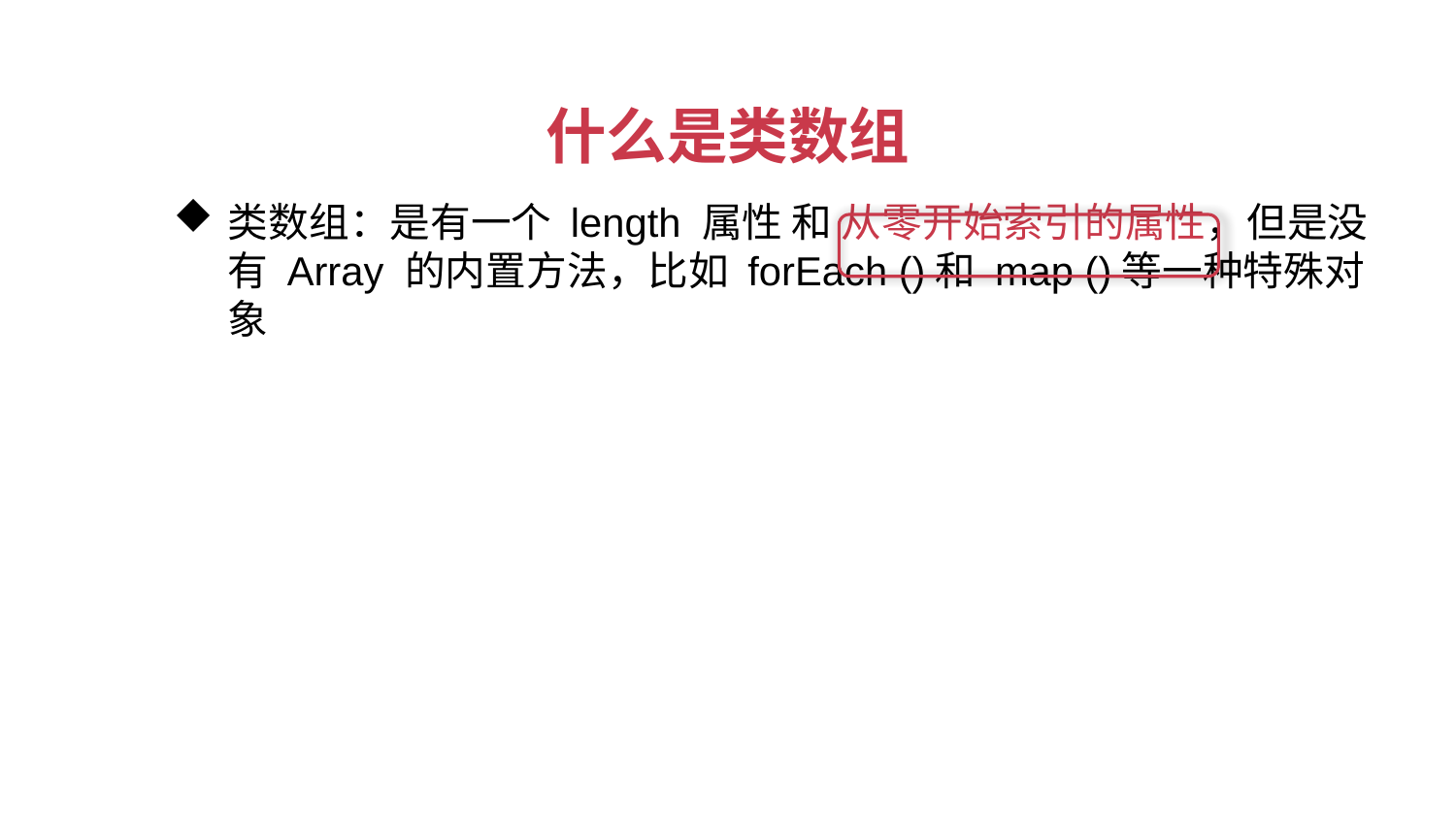

什么是类数组
类数组：是有一个 length 属性 和 从零开始索引的属性，但是没有 Array 的内置方法，比如 forEach ()和 map ()等一种特殊对象